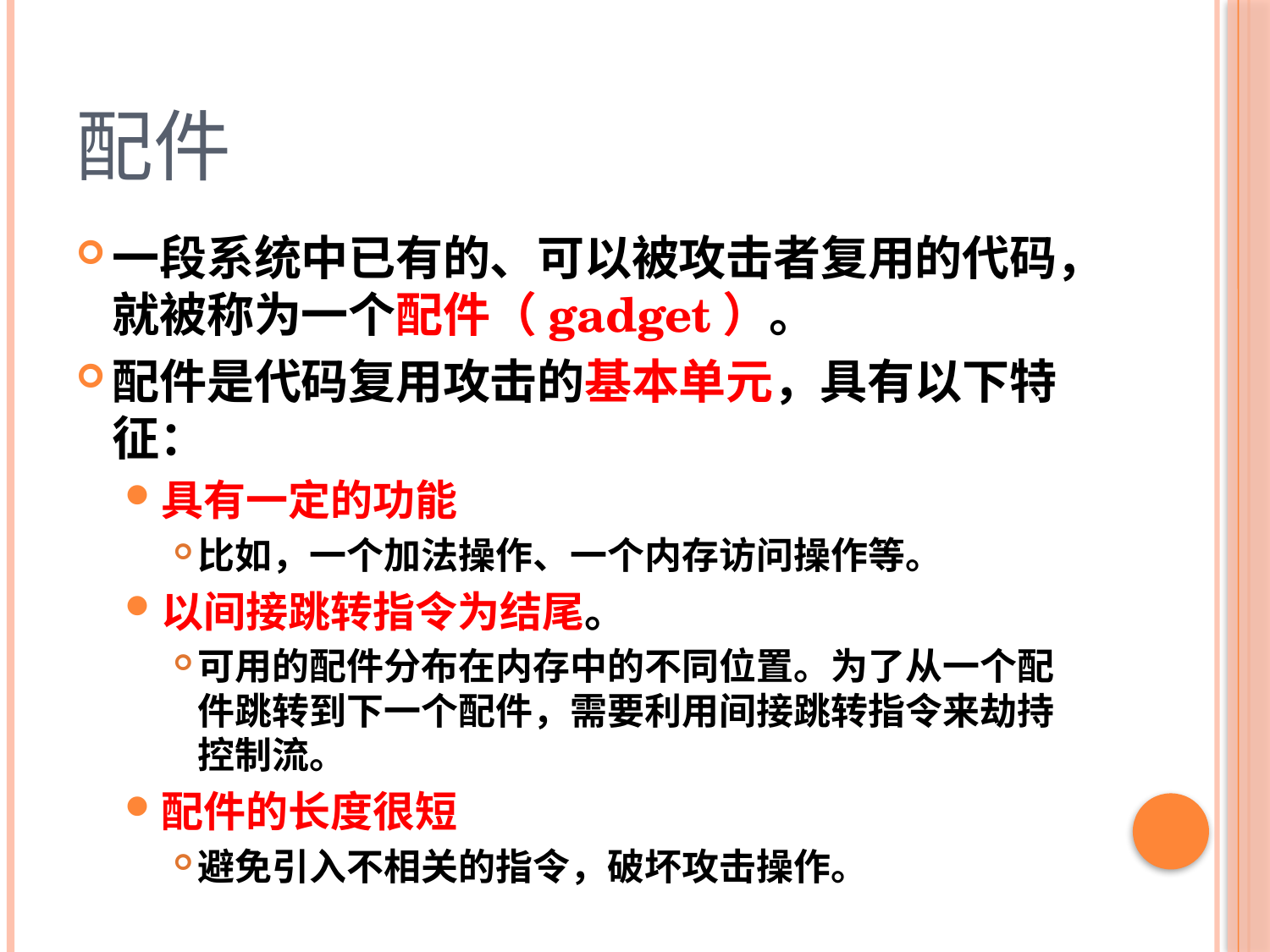

# 配件
一段系统中已有的、可以被攻击者复用的代码，就被称为一个配件（gadget）。
配件是代码复用攻击的基本单元，具有以下特征：
具有一定的功能
比如，一个加法操作、一个内存访问操作等。
以间接跳转指令为结尾。
可用的配件分布在内存中的不同位置。为了从一个配件跳转到下一个配件，需要利用间接跳转指令来劫持控制流。
配件的长度很短
避免引入不相关的指令，破坏攻击操作。